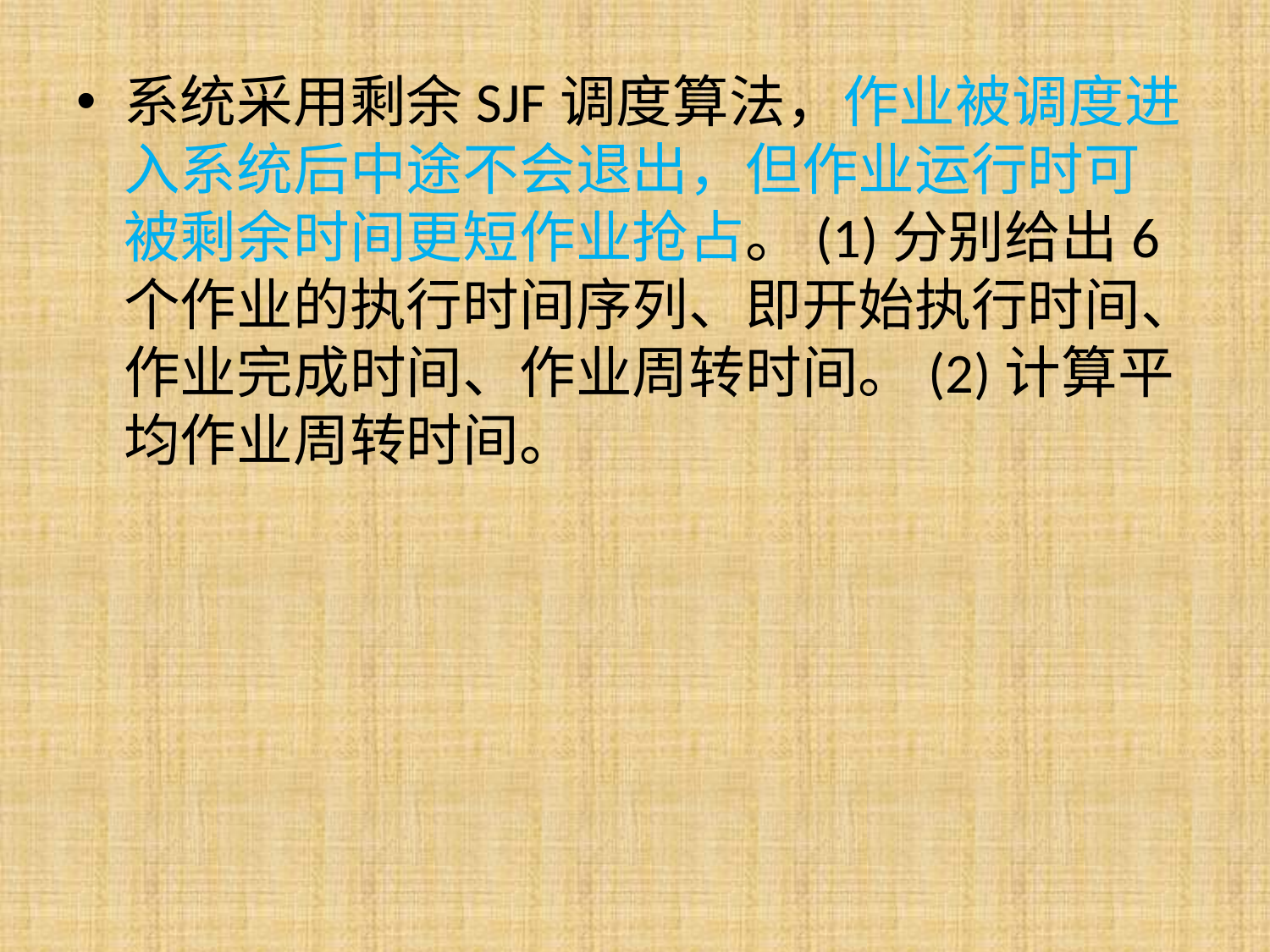

系统采用剩余SJF调度算法，作业被调度进入系统后中途不会退出，但作业运行时可被剩余时间更短作业抢占。(1)分别给出6个作业的执行时间序列、即开始执行时间、作业完成时间、作业周转时间。(2)计算平均作业周转时间。